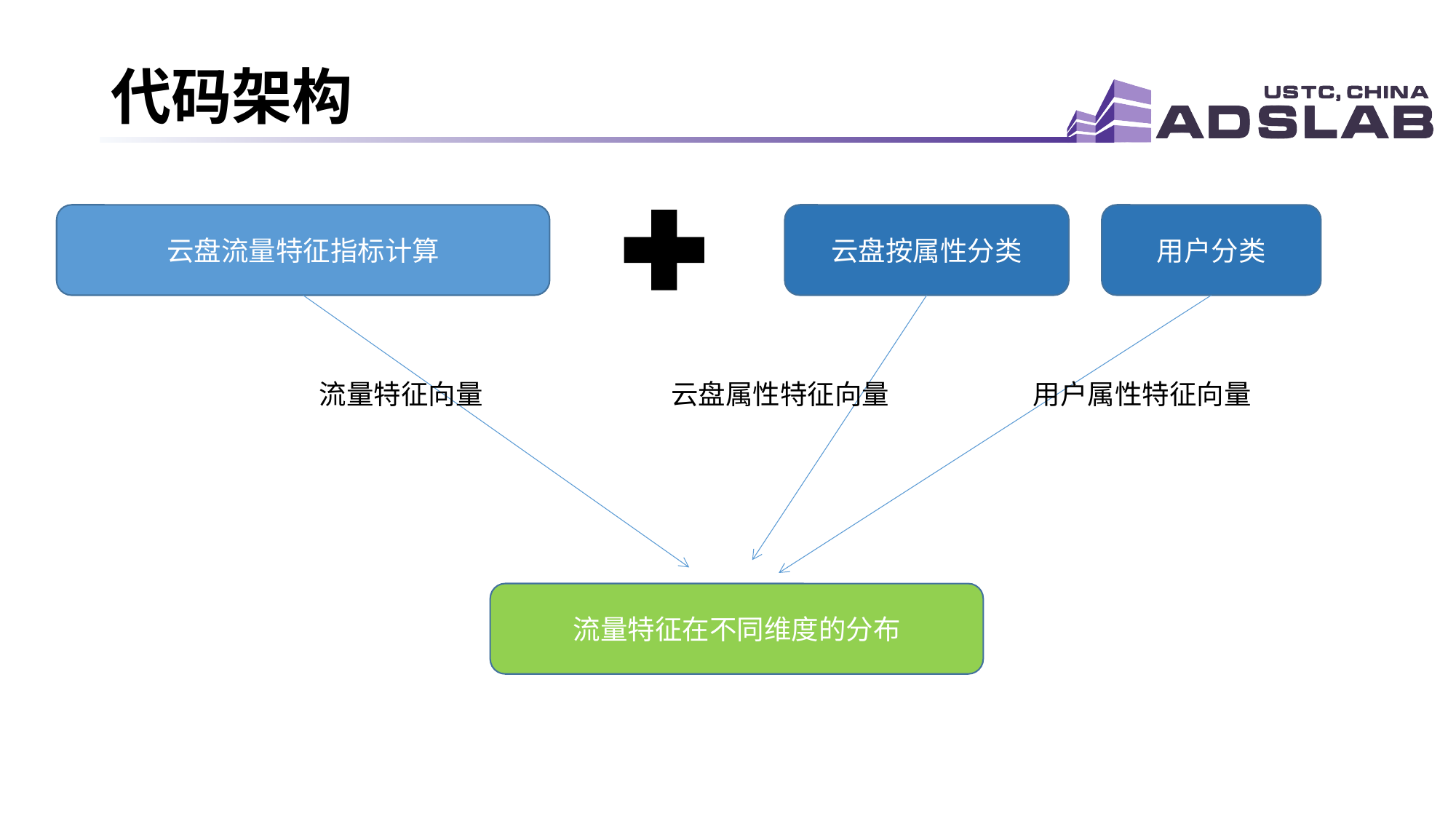

# 代码架构

云盘流量特征指标计算
云盘按属性分类
用户分类
流量特征向量
云盘属性特征向量
用户属性特征向量
流量特征在不同维度的分布
4